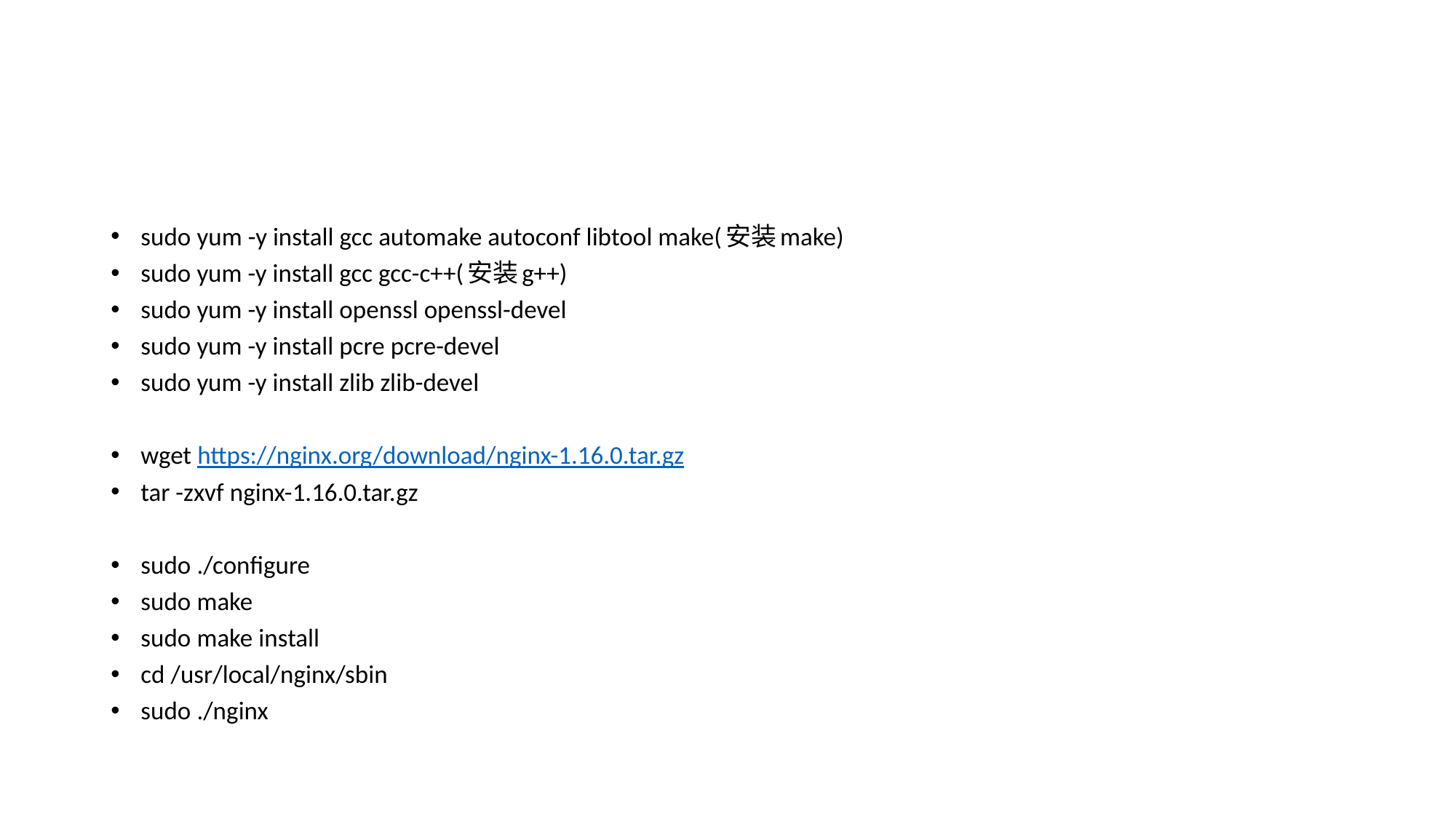

#
sudo yum -y install gcc automake autoconf libtool make(安装make)
sudo yum -y install gcc gcc-c++(安装g++)
sudo yum -y install openssl openssl-devel
sudo yum -y install pcre pcre-devel
sudo yum -y install zlib zlib-devel

wget https://nginx.org/download/nginx-1.16.0.tar.gz
tar -zxvf nginx-1.16.0.tar.gz

sudo ./configure
sudo make
sudo make install
cd /usr/local/nginx/sbin
sudo ./nginx